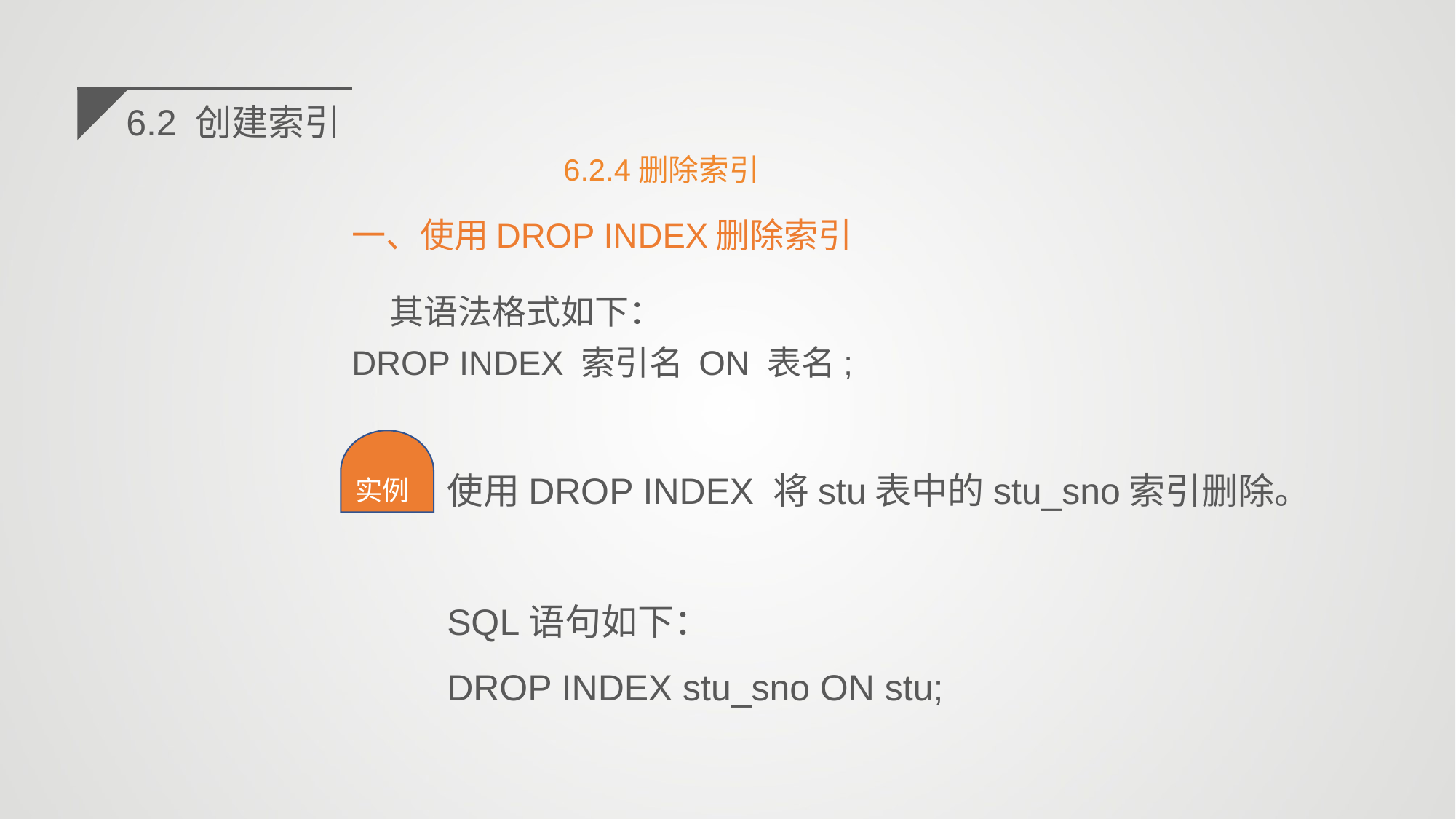

6.2 创建索引

6.2.4删除索引

一、使用DROP INDEX删除索引
    其语法格式如下：
DROP INDEX 索引名 ON 表名;

实例
使用DROP INDEX 将stu表中的stu_sno索引删除。

SQL语句如下：
DROP INDEX stu_sno ON stu;